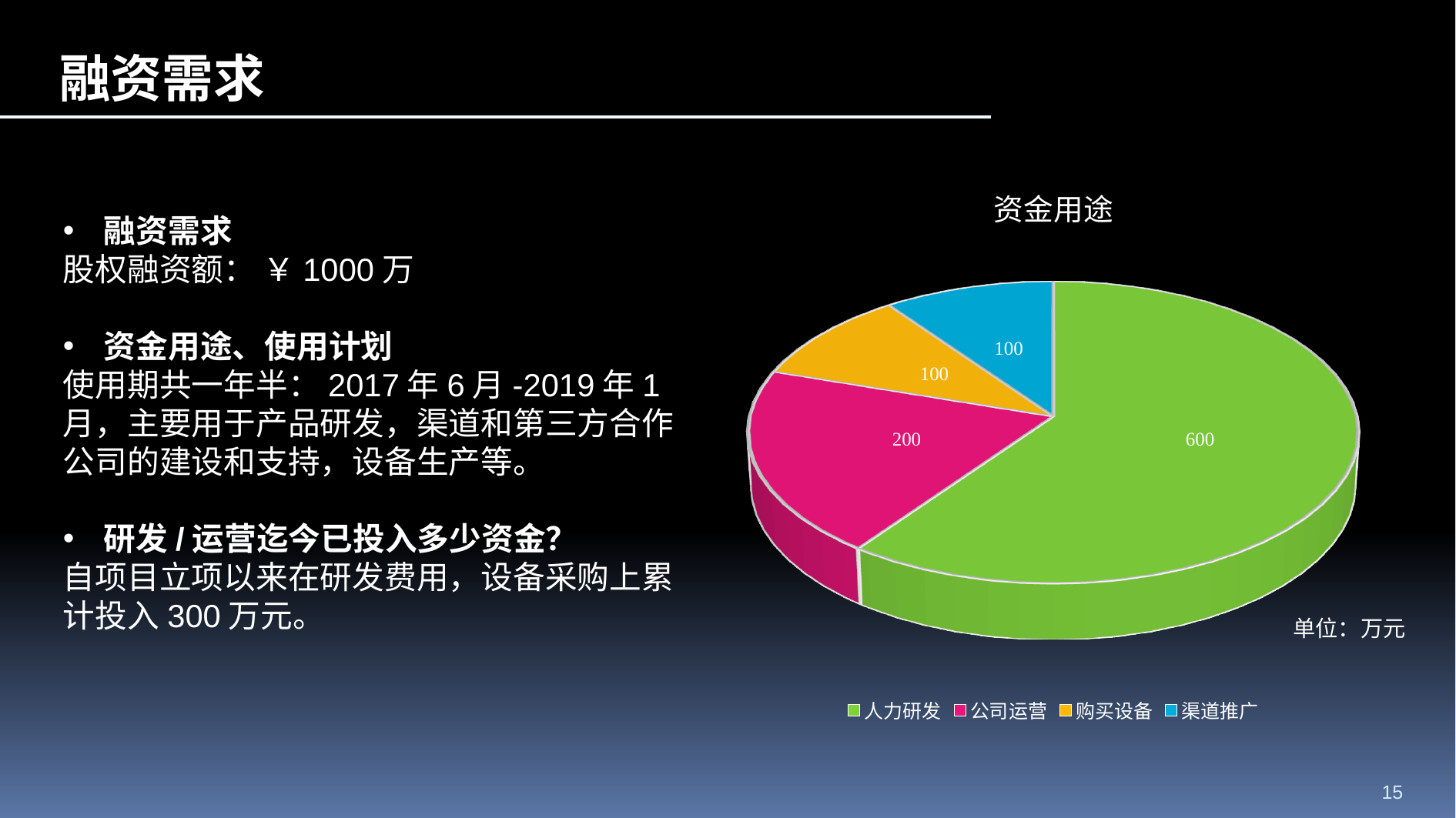

融资需求

[unsupported chart]

融资需求
股权融资额： ￥1000万

资金用途、使用计划
使用期共一年半：2017年6月-2019年1月，主要用于产品研发，渠道和第三方合作公司的建设和支持，设备生产等。

研发/运营迄今已投入多少资金？
自项目立项以来在研发费用，设备采购上累计投入300万元。

单位：万元
15